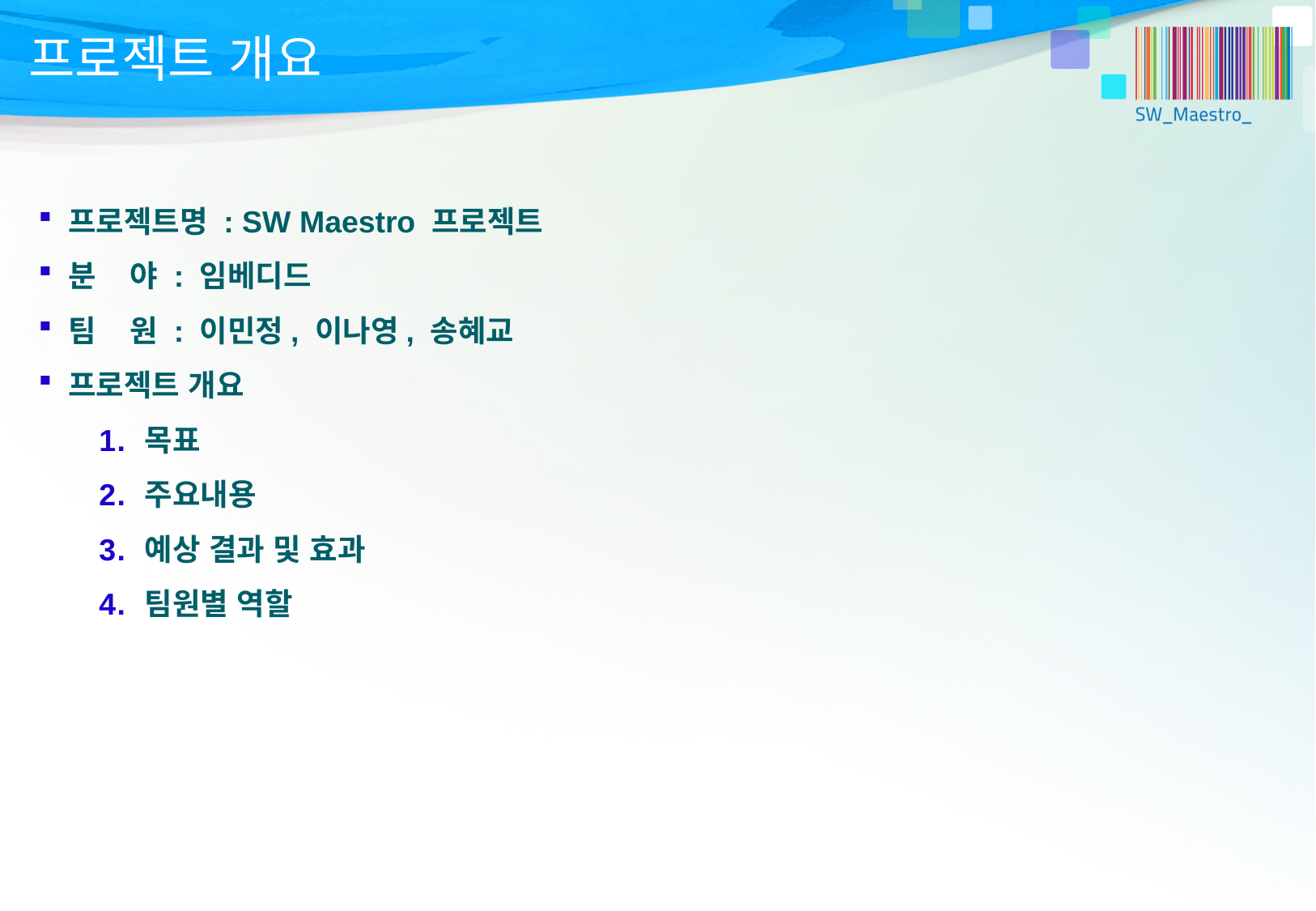

프로젝트 개요
 프로젝트명 : SW Maestro 프로젝트
 분    야 : 임베디드
 팀    원 : 이민정, 이나영, 송혜교
 프로젝트 개요
목표
주요내용
예상 결과 및 효과
팀원별 역할